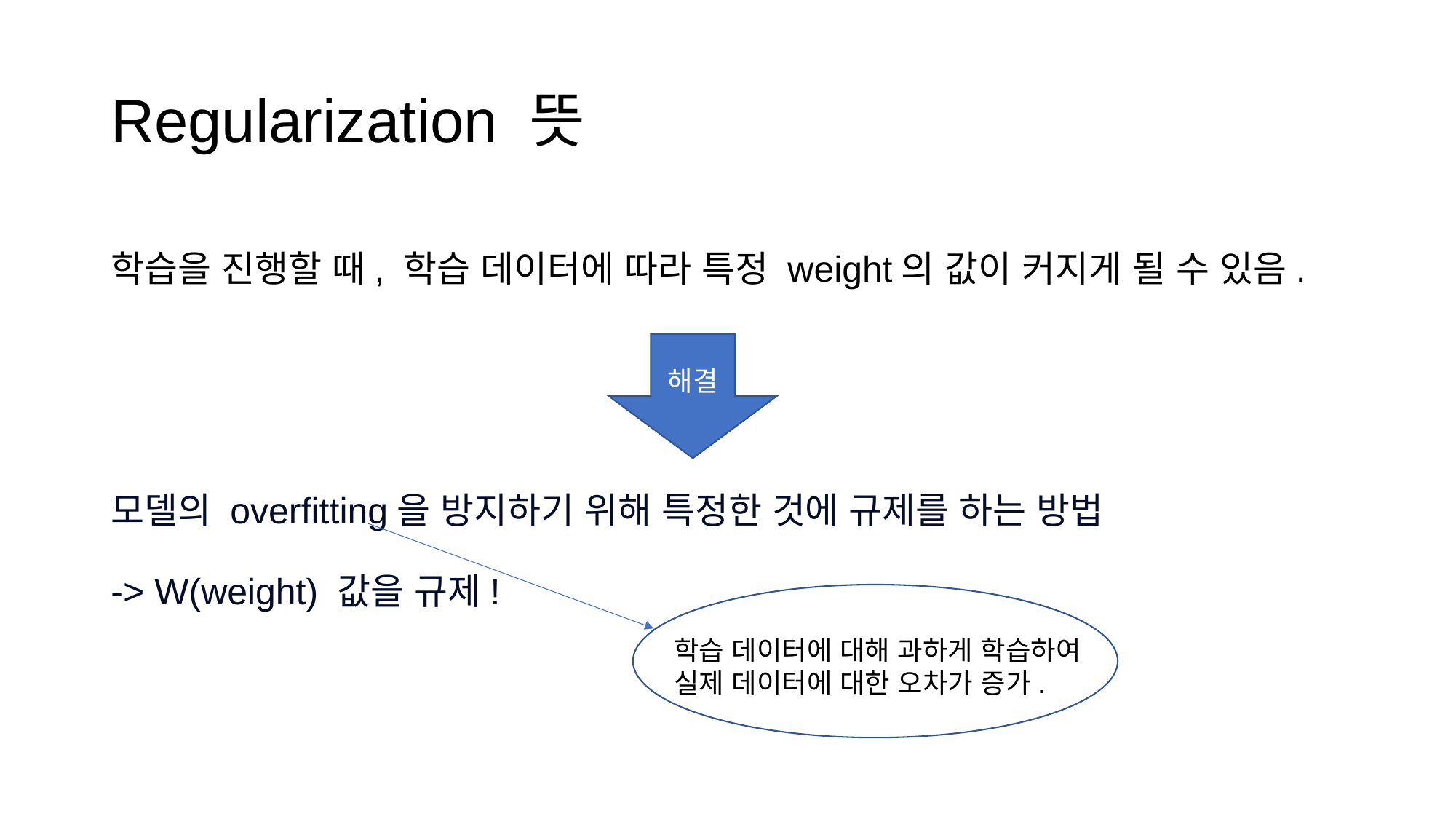

# Regularization 뜻
학습을 진행할 때, 학습 데이터에 따라 특정 weight의 값이 커지게 될 수 있음.

모델의 overfitting을 방지하기 위해 특정한 것에 규제를 하는 방법
-> W(weight) 값을 규제!
해결

학습 데이터에 대해 과하게 학습하여
실제 데이터에 대한 오차가 증가.